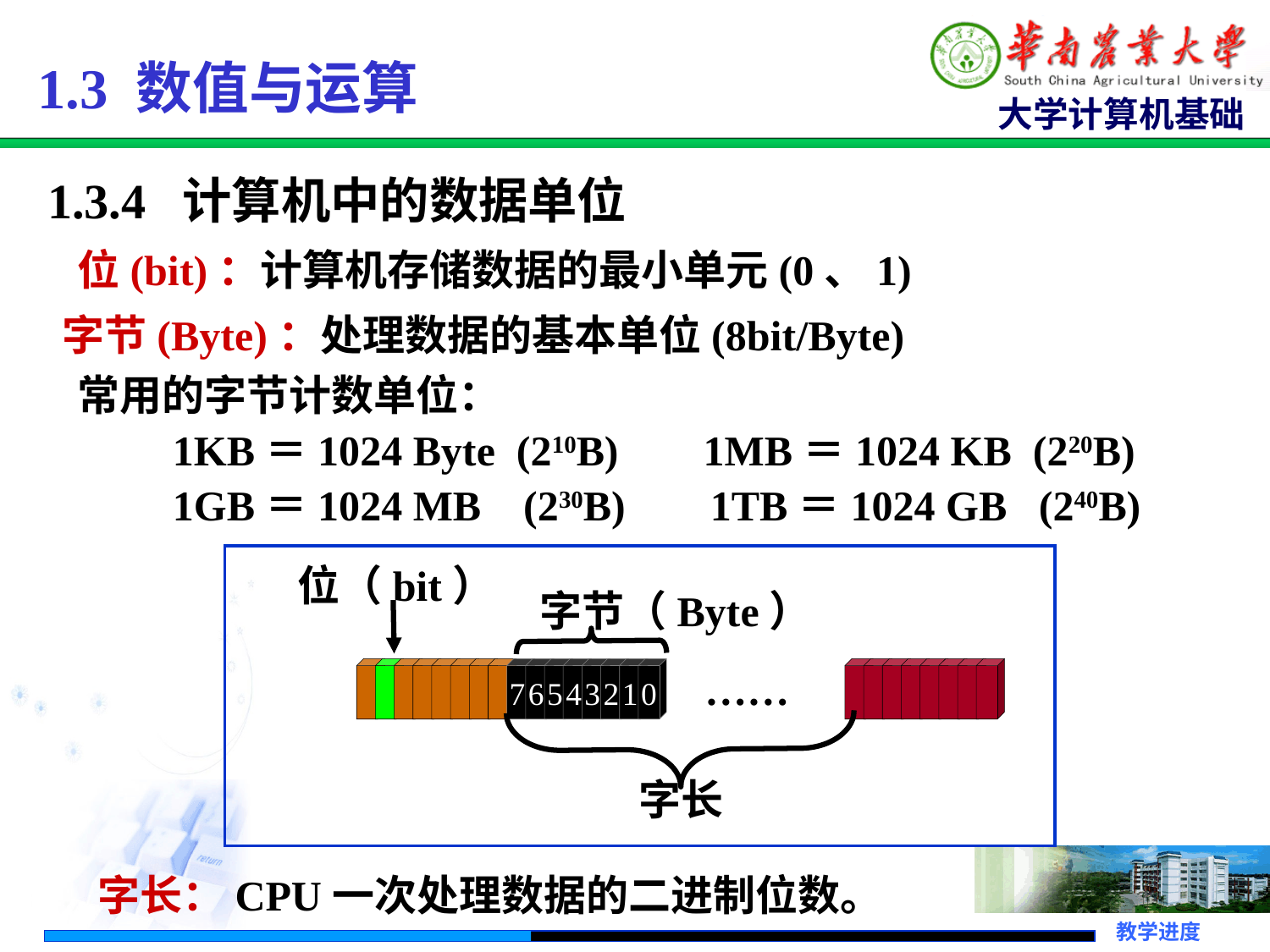

1.3 数值与运算
1.3.4  计算机中的数据单位
位(bit)：计算机存储数据的最小单元(0、1)
字节(Byte)：处理数据的基本单位(8bit/Byte)
常用的字节计数单位：
         1KB＝1024 Byte  (210B)        1MB＝1024 KB  (220B)
         1GB＝1024 MB    (230B)        1TB＝1024 GB   (240B)

位（bit）

字节（Byte）

……

7
6
5
4
3
2
1
0

字长
字长：CPU一次处理数据的二进制位数。